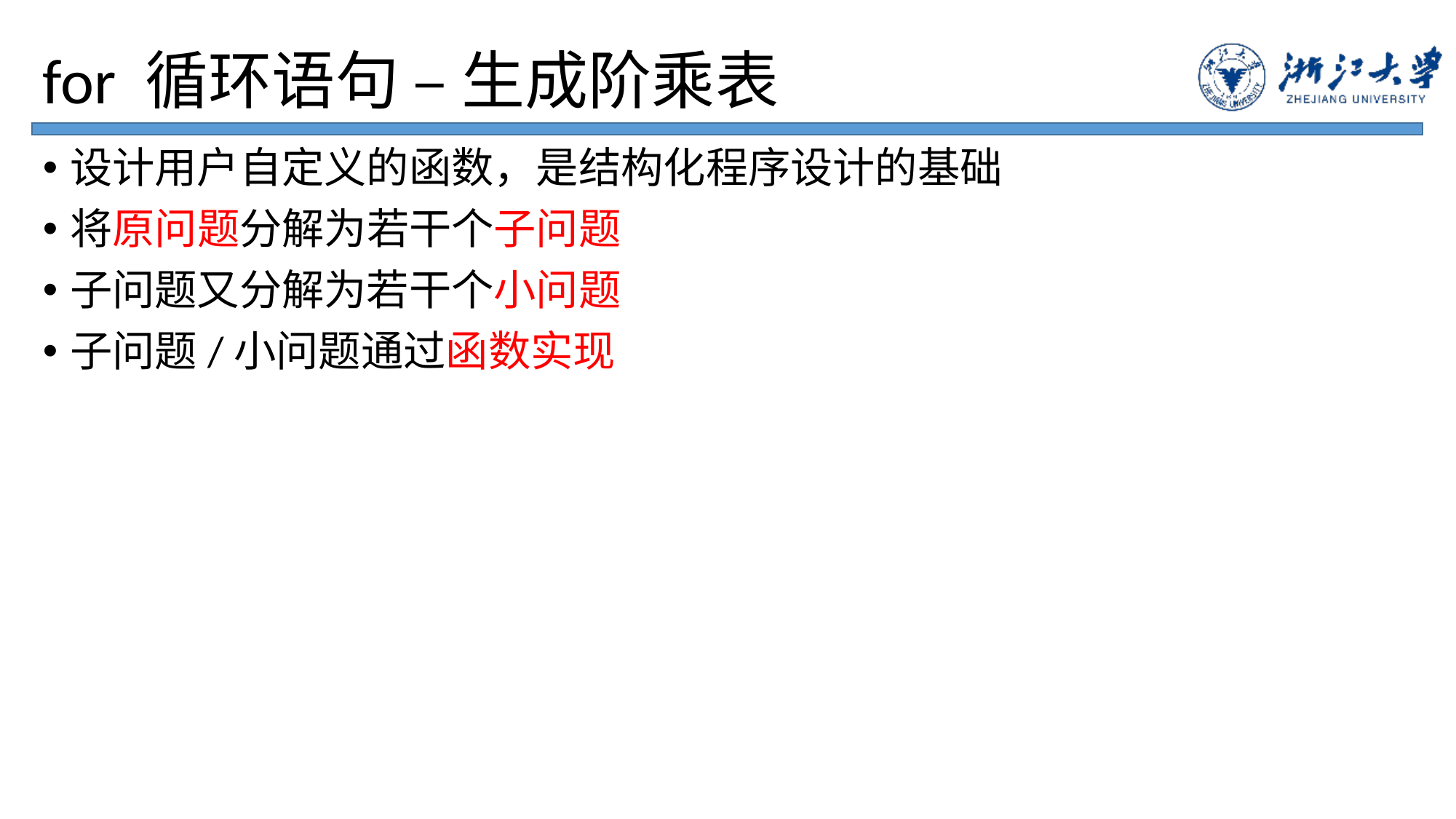

# for 循环语句 – 生成阶乘表
设计用户自定义的函数，是结构化程序设计的基础
将原问题分解为若干个子问题
子问题又分解为若干个小问题
子问题/小问题通过函数实现

58